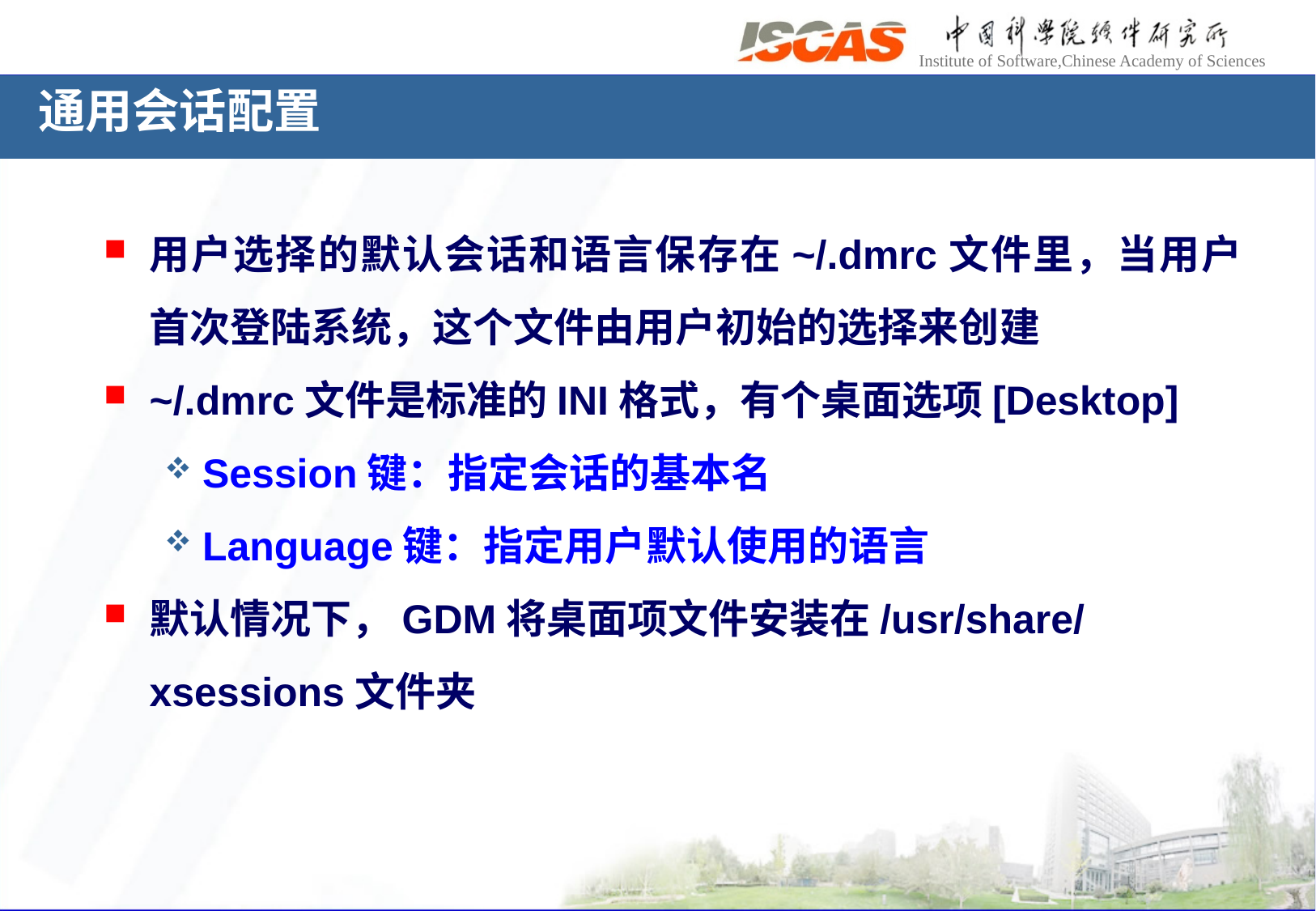

# 通用会话配置
用户选择的默认会话和语言保存在~/.dmrc文件里，当用户首次登陆系统，这个文件由用户初始的选择来创建
~/.dmrc文件是标准的INI格式，有个桌面选项[Desktop]
Session键：指定会话的基本名
Language键：指定用户默认使用的语言
默认情况下，GDM将桌面项文件安装在/usr/share/xsessions文件夹